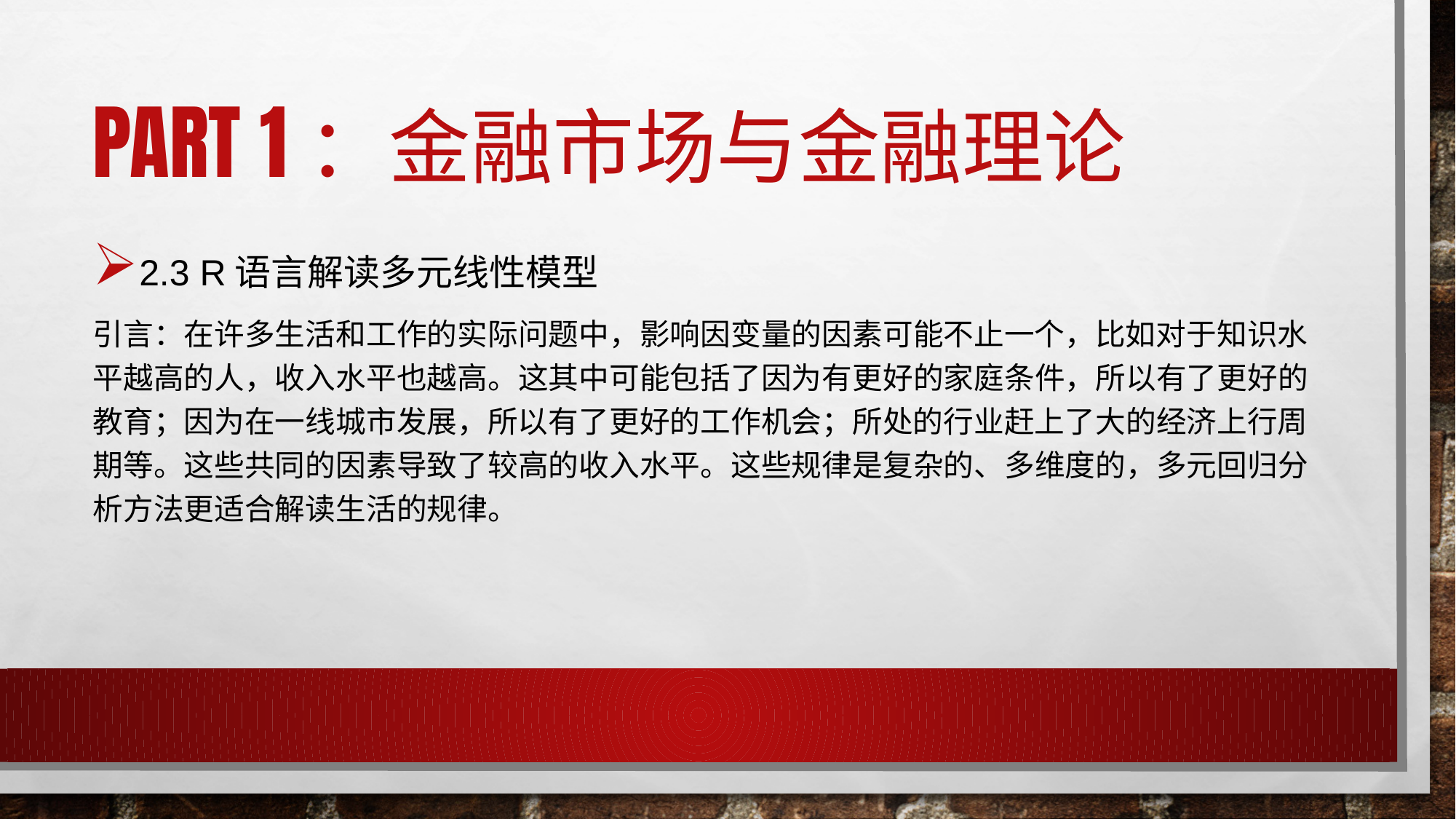

# Part 1：金融市场与金融理论
2.3 R语言解读多元线性模型
引言：在许多生活和工作的实际问题中，影响因变量的因素可能不止⼀个，比如对于知识水平越高的人，收入水平也越高。这其中可能包括了因为有更好的家庭条件，所以有了更好的教育；因为在⼀线城市发展，所以有了更好的工作机会；所处的行业赶上了大的经济上行周期等。这些共同的因素导致了较高的收入水平。这些规律是复杂的、多维度的，多元回归分析方法更适合解读生活的规律。